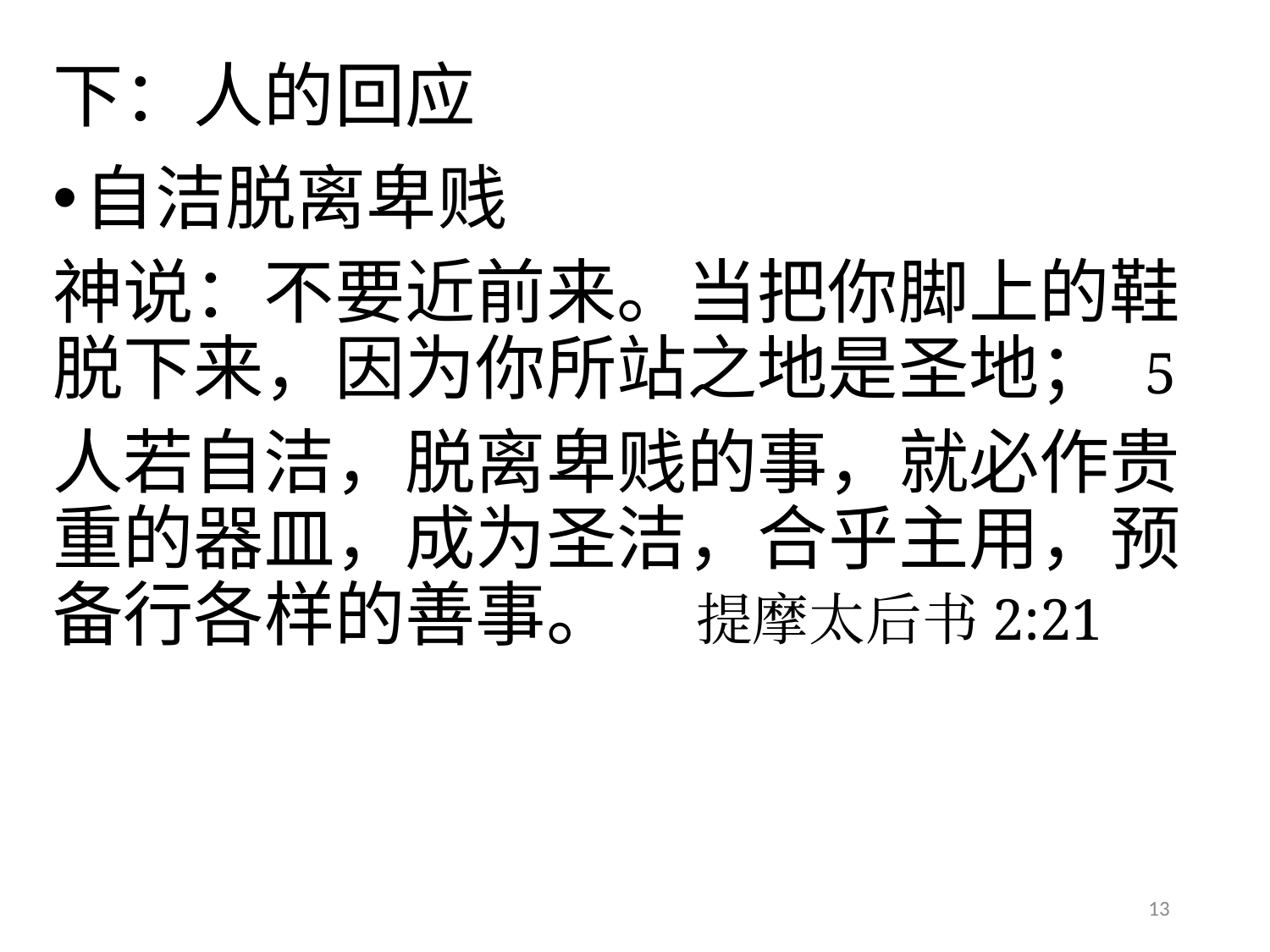

# 下：人的回应
自洁脱离卑贱
神说：不要近前来。当把你脚上的鞋脱下来，因为你所站之地是圣地； 5
人若自洁，脱离卑贱的事，就必作贵重的器皿，成为圣洁，合乎主用，预备行各样的善事。     提摩太后书2:21
13